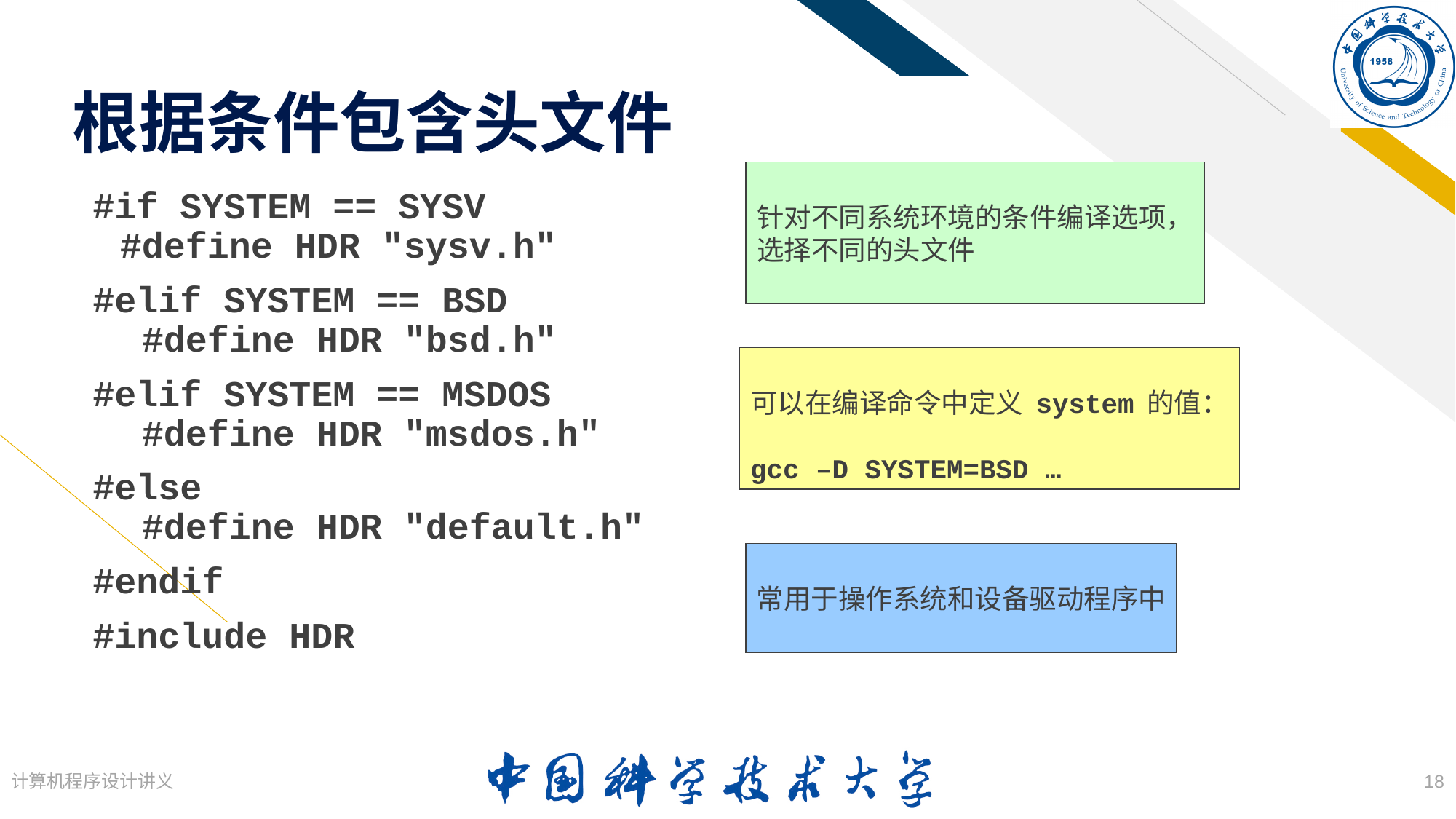

# 根据条件包含头文件

针对不同系统环境的条件编译选项，
选择不同的头文件

#if SYSTEM == SYSV
#define HDR "sysv.h"
#elif SYSTEM == BSD
 #define HDR "bsd.h"
#elif SYSTEM == MSDOS
 #define HDR "msdos.h"
#else
 #define HDR "default.h"
#endif
#include HDR

可以在编译命令中定义 system 的值：
gcc –D SYSTEM=BSD …

常用于操作系统和设备驱动程序中

计算机程序设计讲义
18